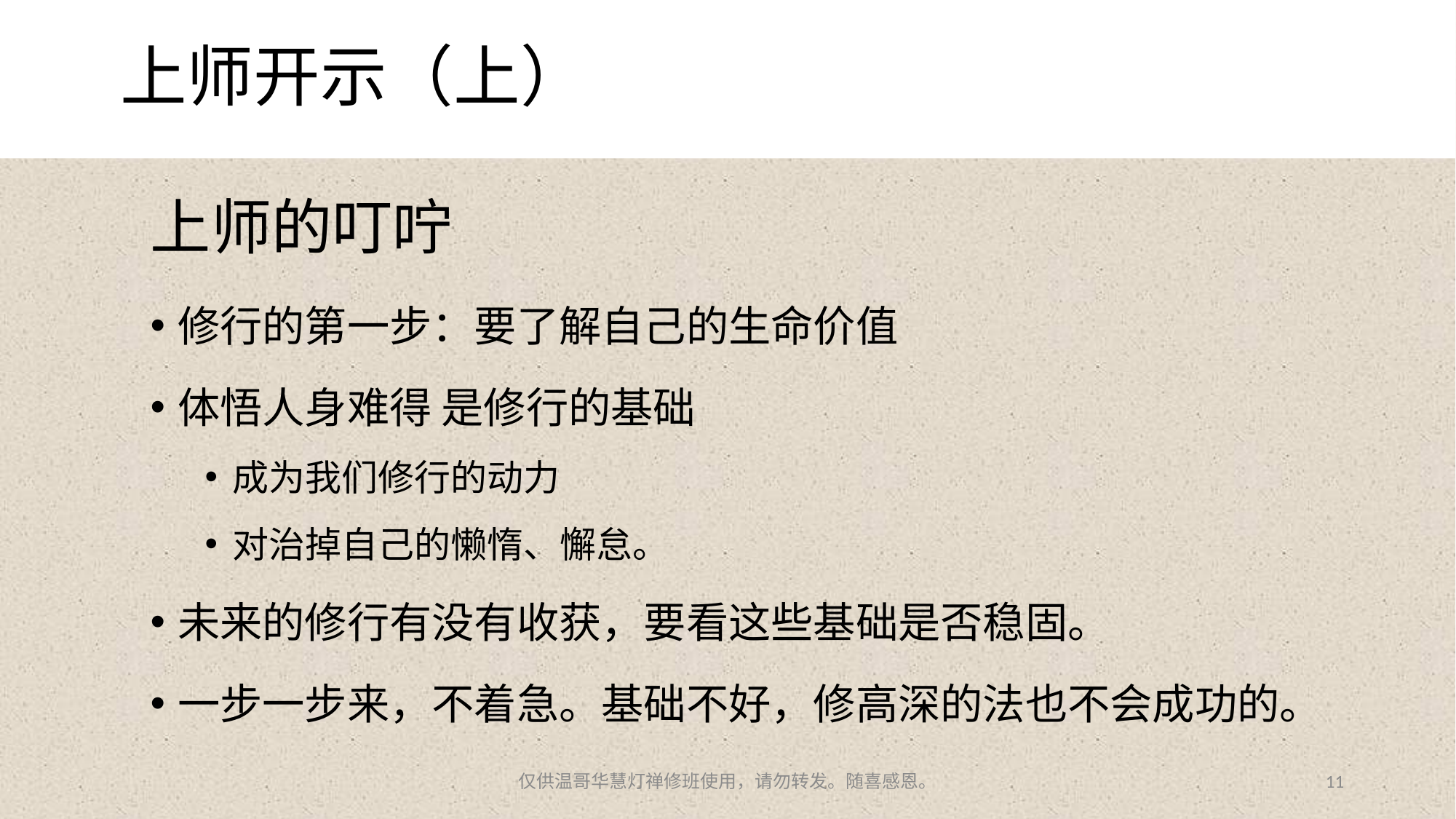

# 上师开示（上）
上师的叮咛
修行的第一步：要了解自己的生命价值
体悟人身难得 是修行的基础
成为我们修行的动力
对治掉自己的懒惰、懈怠。
未来的修行有没有收获，要看这些基础是否稳固。
一步一步来，不着急。基础不好，修高深的法也不会成功的。
仅供温哥华慧灯禅修班使用，请勿转发。随喜感恩。
11